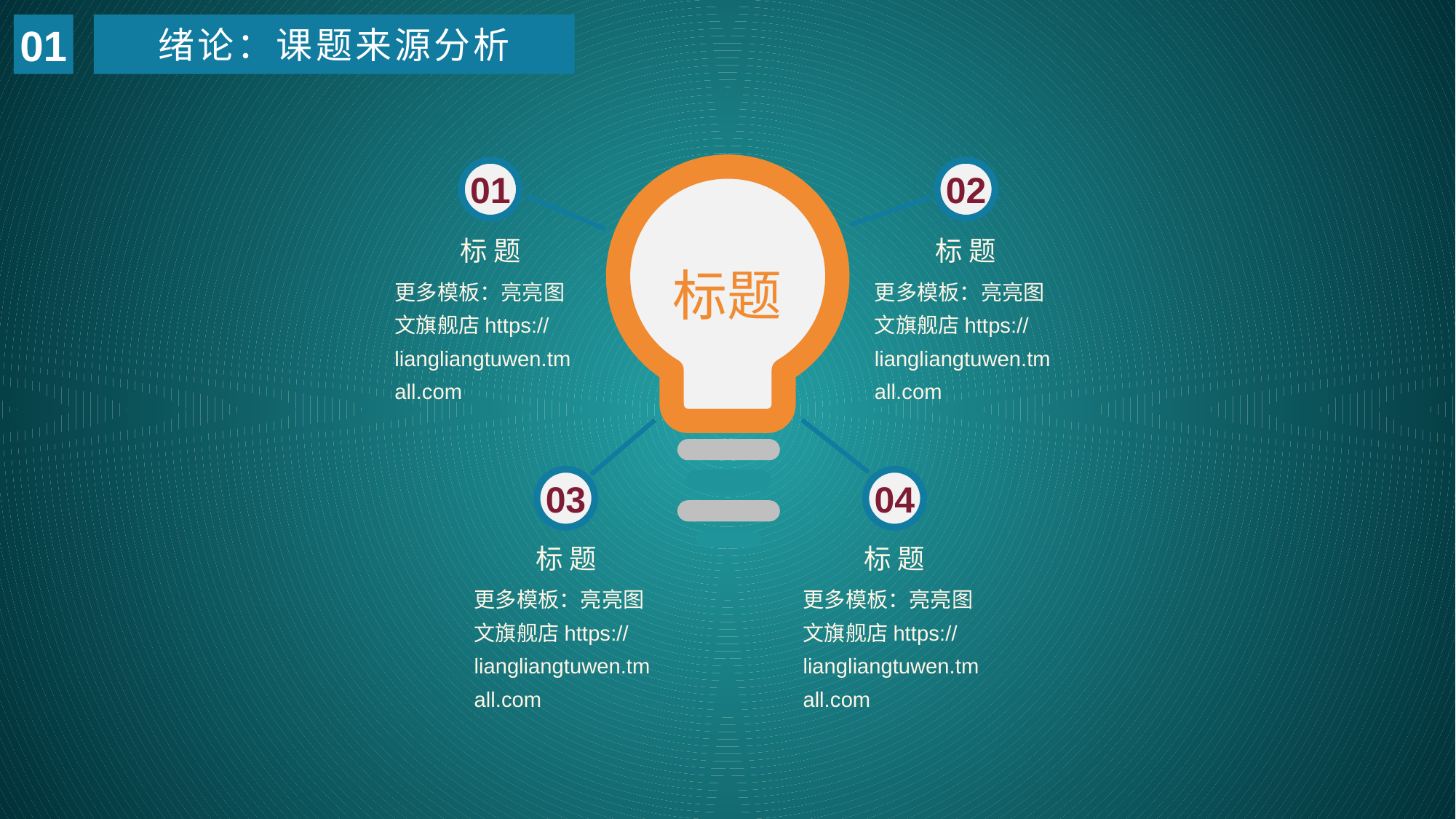

01
绪论：课题来源分析
01
02
标题
标 题
标 题
更多模板：亮亮图文旗舰店https://liangliangtuwen.tmall.com
更多模板：亮亮图文旗舰店https://liangliangtuwen.tmall.com

03
04

标 题
标 题
更多模板：亮亮图文旗舰店https://liangliangtuwen.tmall.com
更多模板：亮亮图文旗舰店https://liangliangtuwen.tmall.com